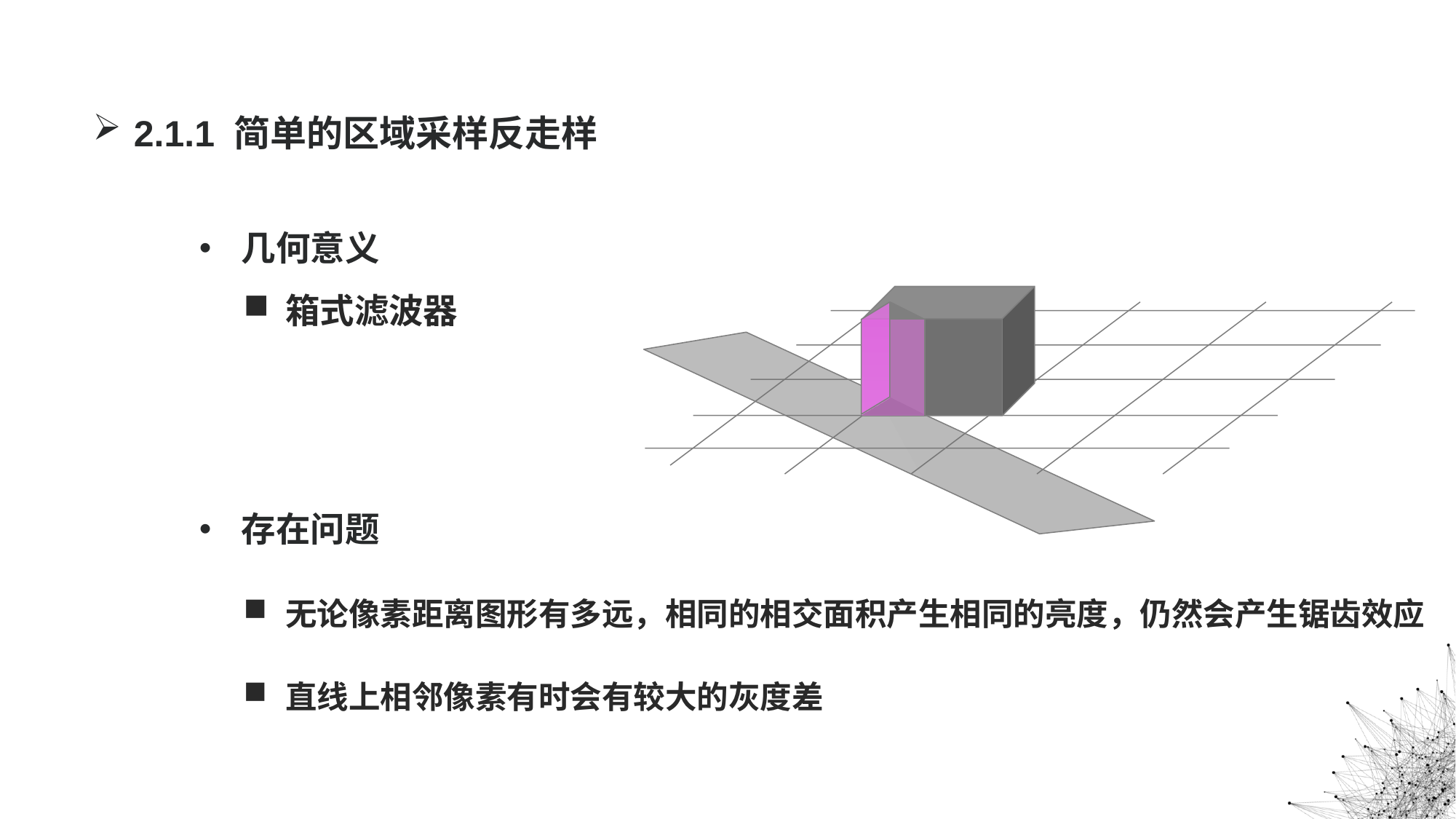

# 2.1.1 简单的区域采样反走样
几何意义
箱式滤波器

存在问题
无论像素距离图形有多远，相同的相交面积产生相同的亮度，仍然会产生锯齿效应
直线上相邻像素有时会有较大的灰度差